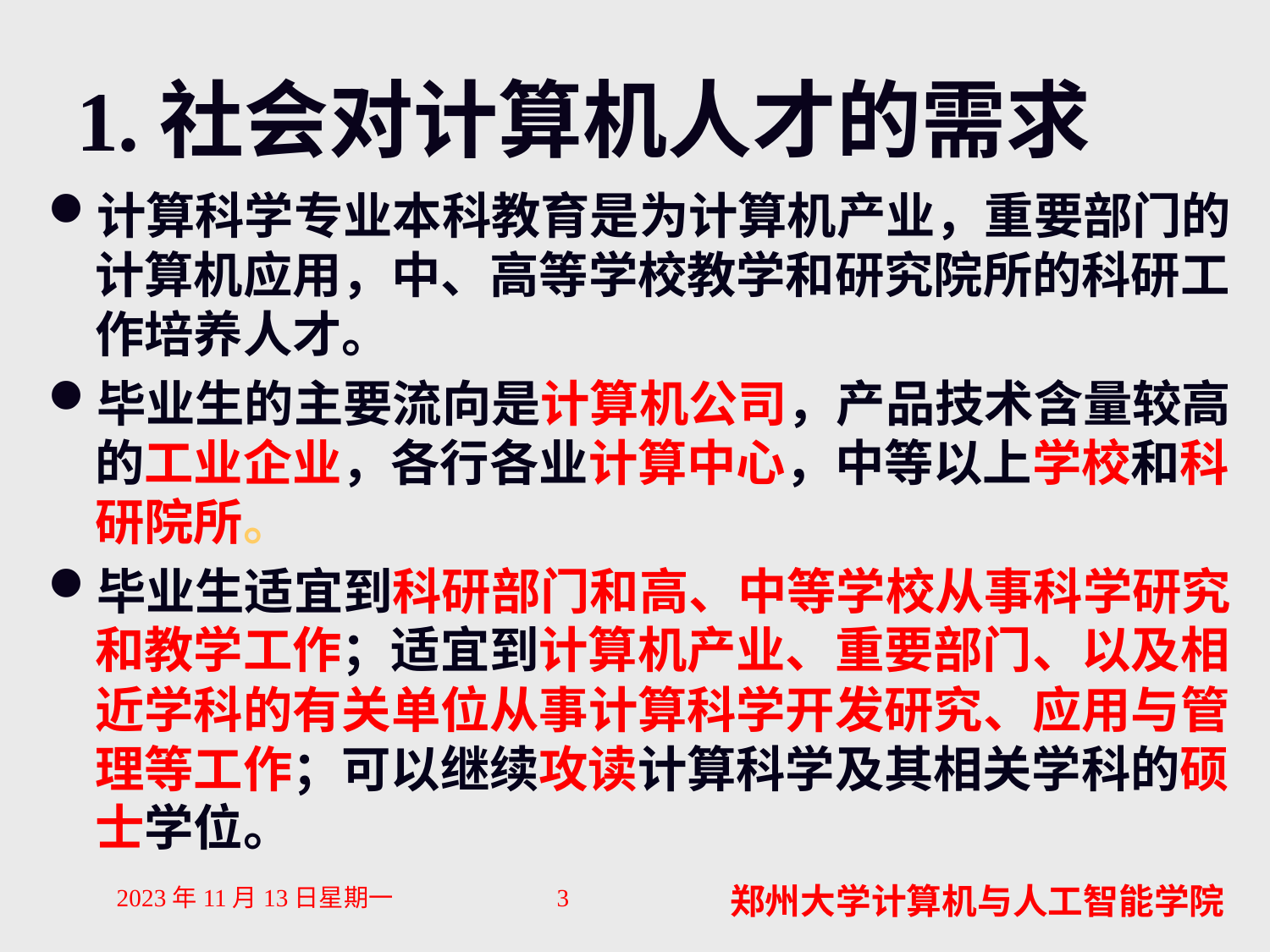

# 1.社会对计算机人才的需求
计算科学专业本科教育是为计算机产业，重要部门的计算机应用，中、高等学校教学和研究院所的科研工作培养人才。
毕业生的主要流向是计算机公司，产品技术含量较高的工业企业，各行各业计算中心，中等以上学校和科研院所。
毕业生适宜到科研部门和高、中等学校从事科学研究和教学工作；适宜到计算机产业、重要部门、以及相近学科的有关单位从事计算科学开发研究、应用与管理等工作；可以继续攻读计算科学及其相关学科的硕士学位。